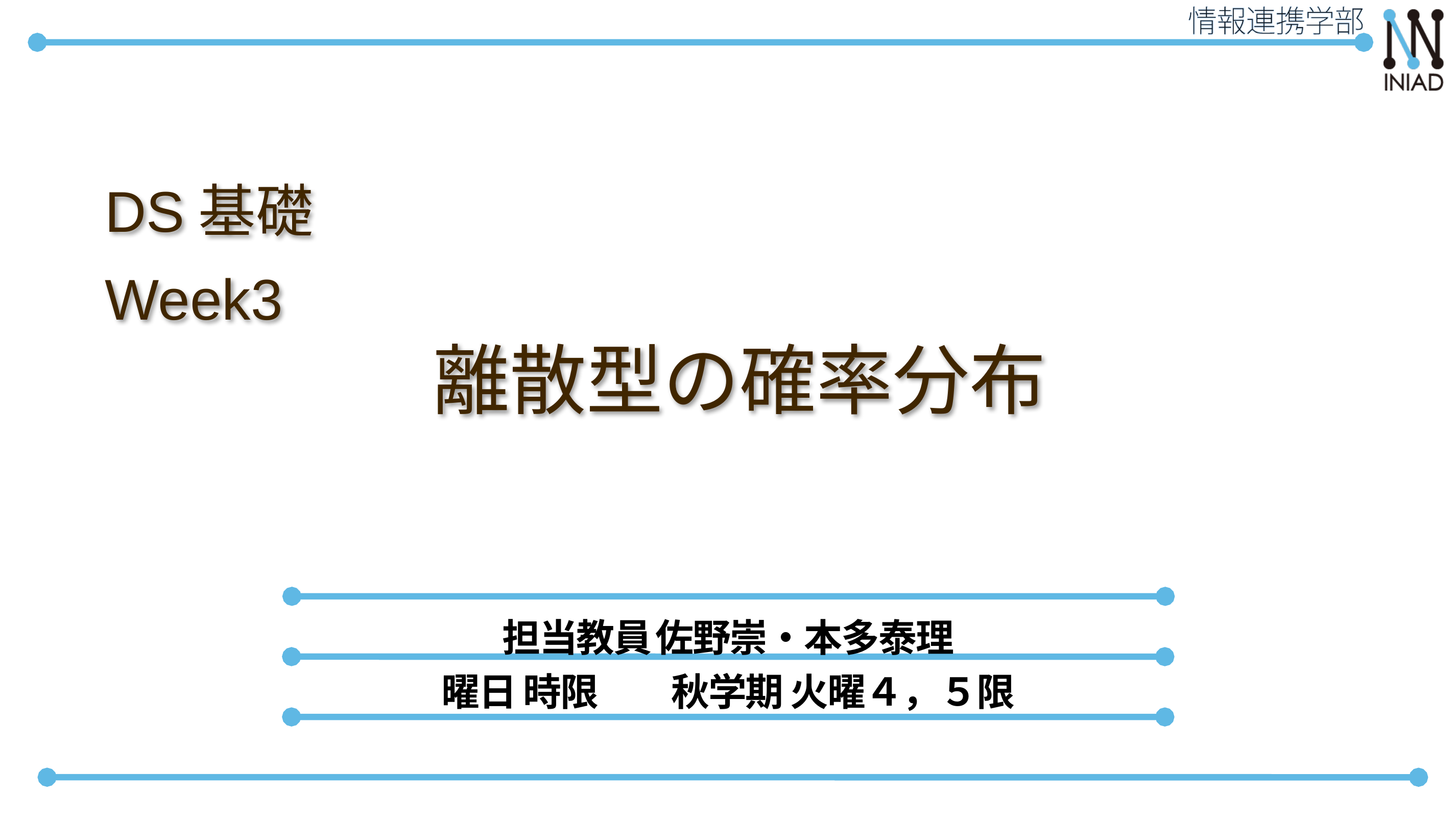

DS基礎
Week3
離散型の確率分布

担当教員	佐野崇・本多泰理
曜日 時限	秋学期 火曜４，５限